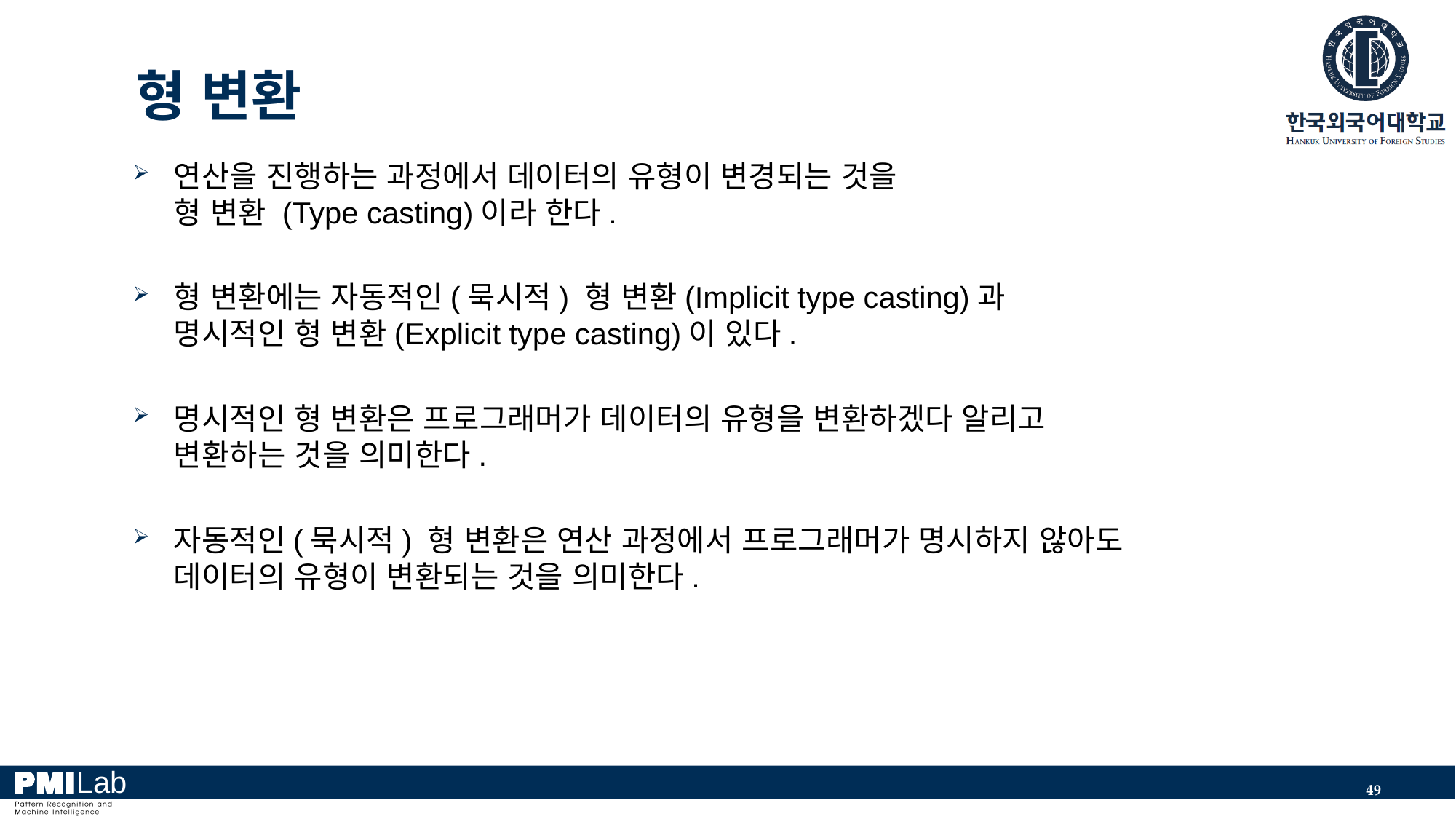

# 형 변환
연산을 진행하는 과정에서 데이터의 유형이 변경되는 것을
형 변환 (Type casting)이라 한다.

형 변환에는 자동적인(묵시적) 형 변환(Implicit type casting)과
명시적인 형 변환(Explicit type casting)이 있다.

명시적인 형 변환은 프로그래머가 데이터의 유형을 변환하겠다 알리고
변환하는 것을 의미한다.

자동적인(묵시적) 형 변환은 연산 과정에서 프로그래머가 명시하지 않아도
데이터의 유형이 변환되는 것을 의미한다.
49